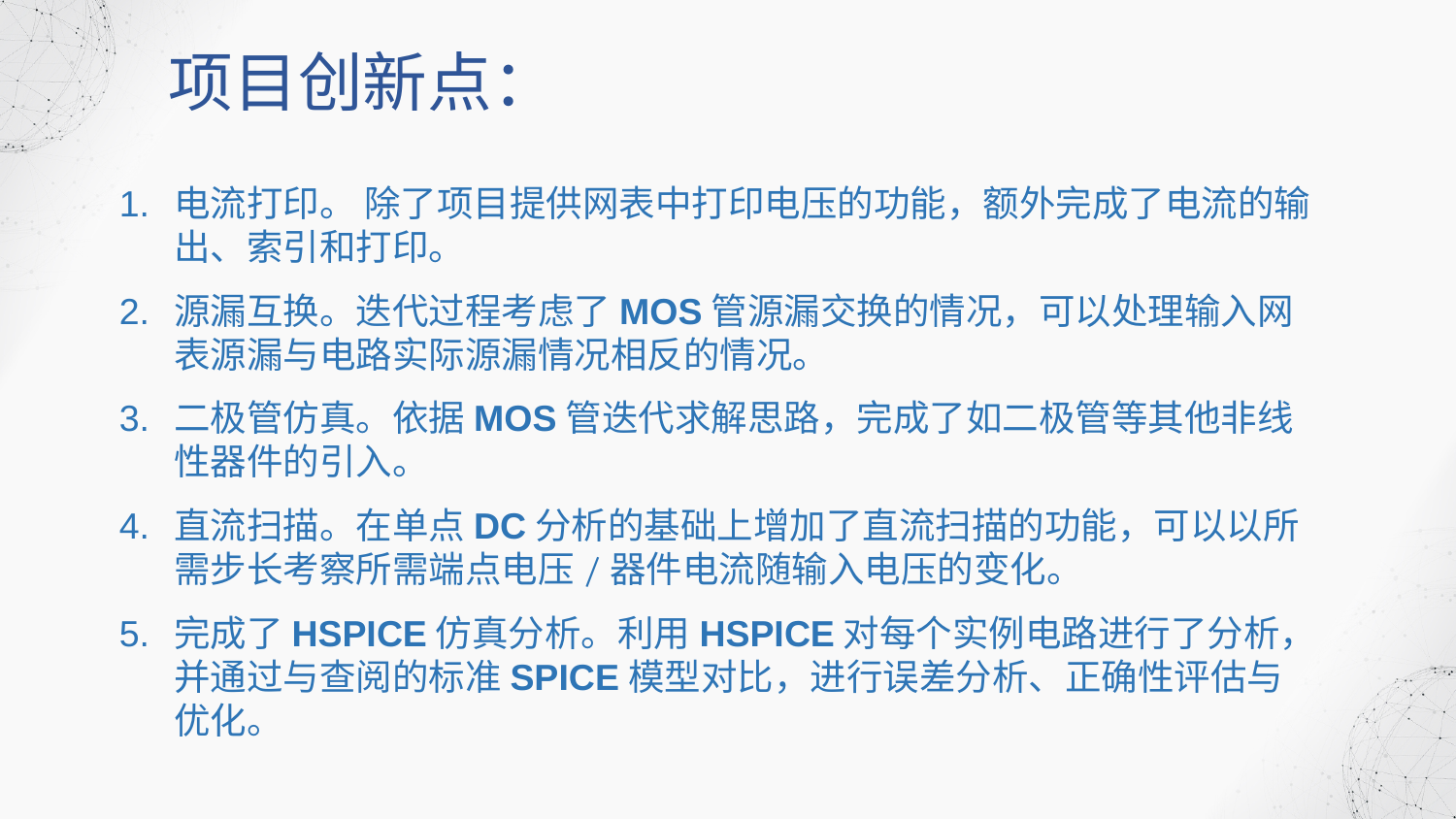

项目创新点：
电流打印。 除了项目提供网表中打印电压的功能，额外完成了电流的输出、索引和打印。
源漏互换。迭代过程考虑了MOS管源漏交换的情况，可以处理输入网表源漏与电路实际源漏情况相反的情况。
二极管仿真。依据MOS管迭代求解思路，完成了如二极管等其他非线性器件的引入。
直流扫描。在单点DC分析的基础上增加了直流扫描的功能，可以以所需步长考察所需端点电压/器件电流随输入电压的变化。
完成了HSPICE仿真分析。利用HSPICE对每个实例电路进行了分析，并通过与查阅的标准SPICE模型对比，进行误差分析、正确性评估与优化。